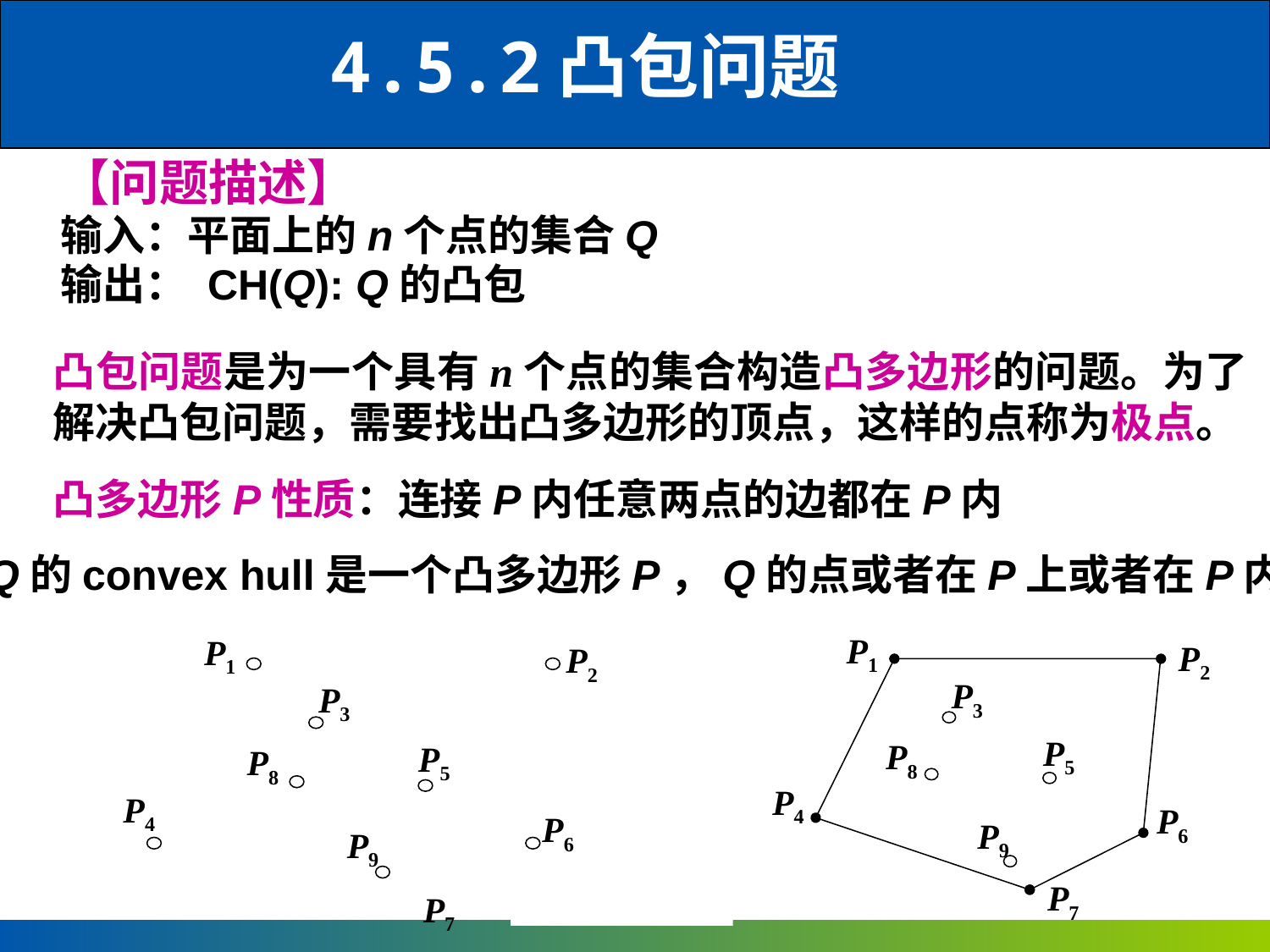

4.5.2凸包问题
【问题描述】
输入：平面上的n个点的集合Q
输出： CH(Q): Q的凸包
凸包问题是为一个具有n个点的集合构造凸多边形的问题。为了解决凸包问题，需要找出凸多边形的顶点，这样的点称为极点。
凸多边形P性质：连接P内任意两点的边都在P内
Q的convex hull是一个凸多边形P，Q的点或者在P上或者在P内
P1
P2

P3

P5
P8

P4
P6
P9

P7
P1
P2
P3

P5
P8

P4
P6
P9

P7